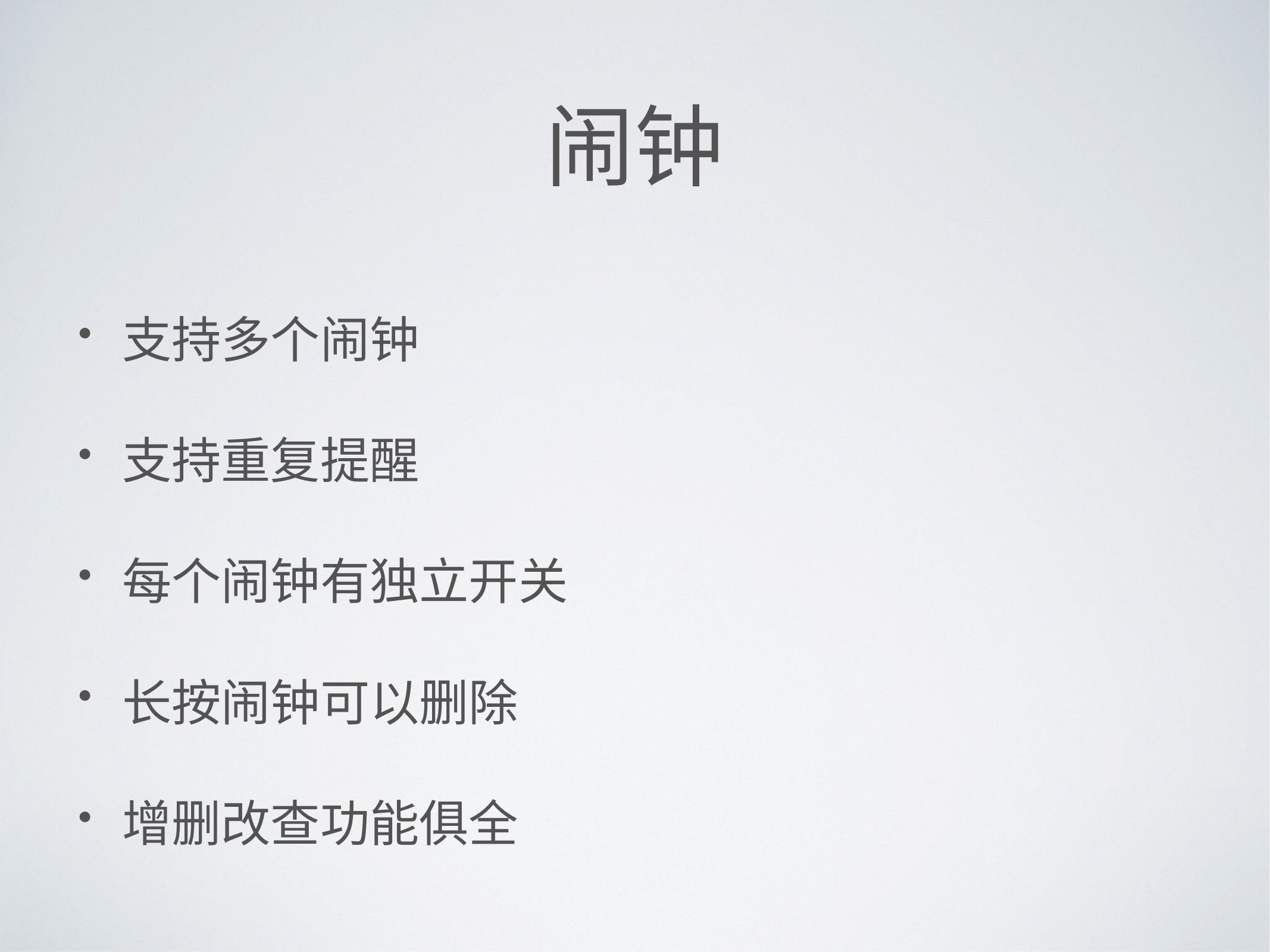

# 闹钟
支持多个闹钟
支持重复提醒
每个闹钟有独立开关
长按闹钟可以删除
增删改查功能俱全